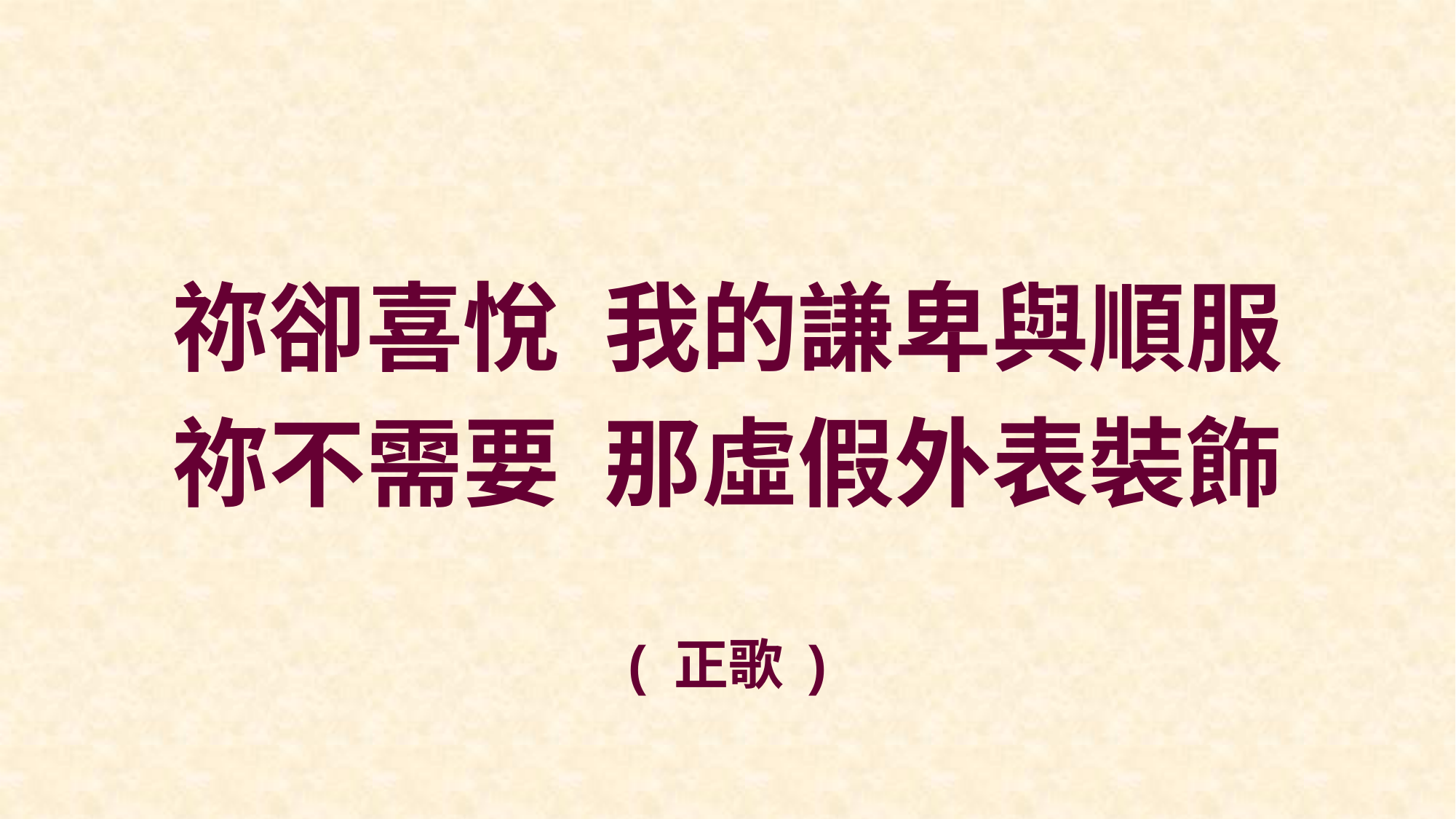

祢卻喜悅  我的謙卑與順服
祢不需要  那虛假外表裝飾
( 正歌 )